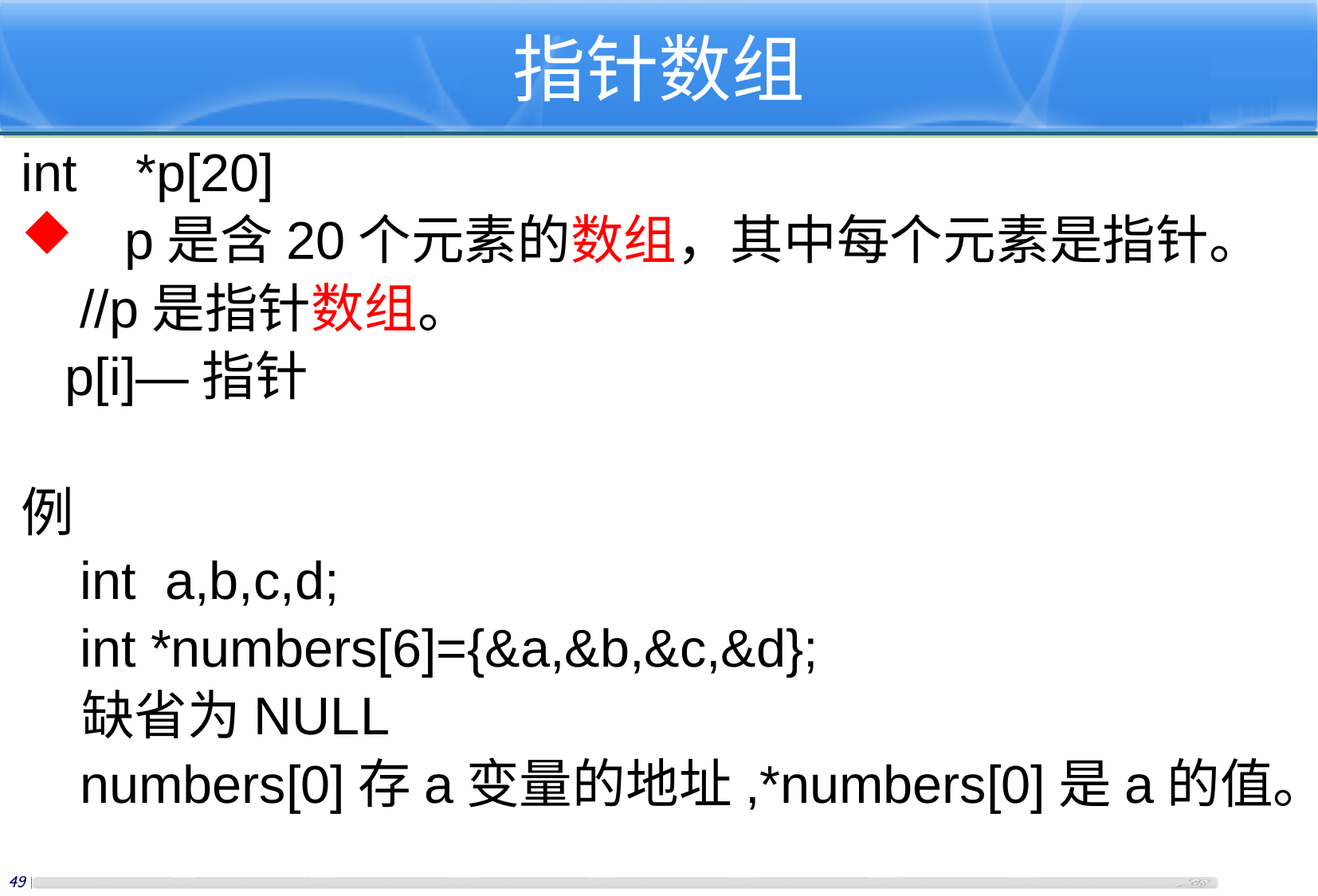

指针数组
int    *p[20]
   p是含20个元素的数组，其中每个元素是指针。
    //p是指针数组。
   p[i]—指针

例
    int  a,b,c,d;
    int *numbers[6]={&a,&b,&c,&d};
    缺省为NULL
    numbers[0]存a变量的地址,*numbers[0]是a的值。